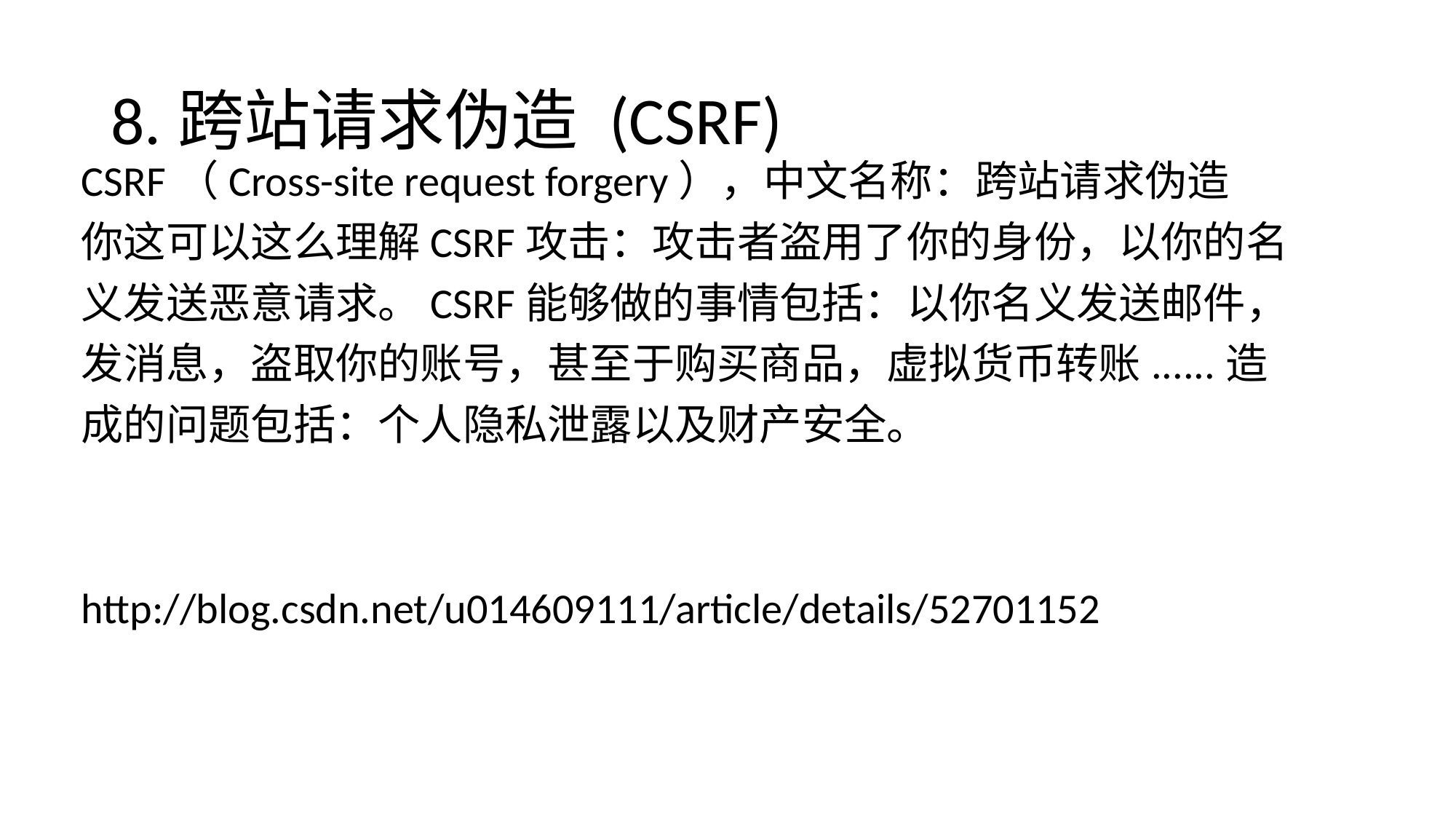

# 8.跨站请求伪造 (CSRF)
CSRF（Cross-site request forgery），中文名称：跨站请求伪造
你这可以这么理解CSRF攻击：攻击者盗用了你的身份，以你的名
义发送恶意请求。CSRF能够做的事情包括：以你名义发送邮件，
发消息，盗取你的账号，甚至于购买商品，虚拟货币转账......造
成的问题包括：个人隐私泄露以及财产安全。

http://blog.csdn.net/u014609111/article/details/52701152